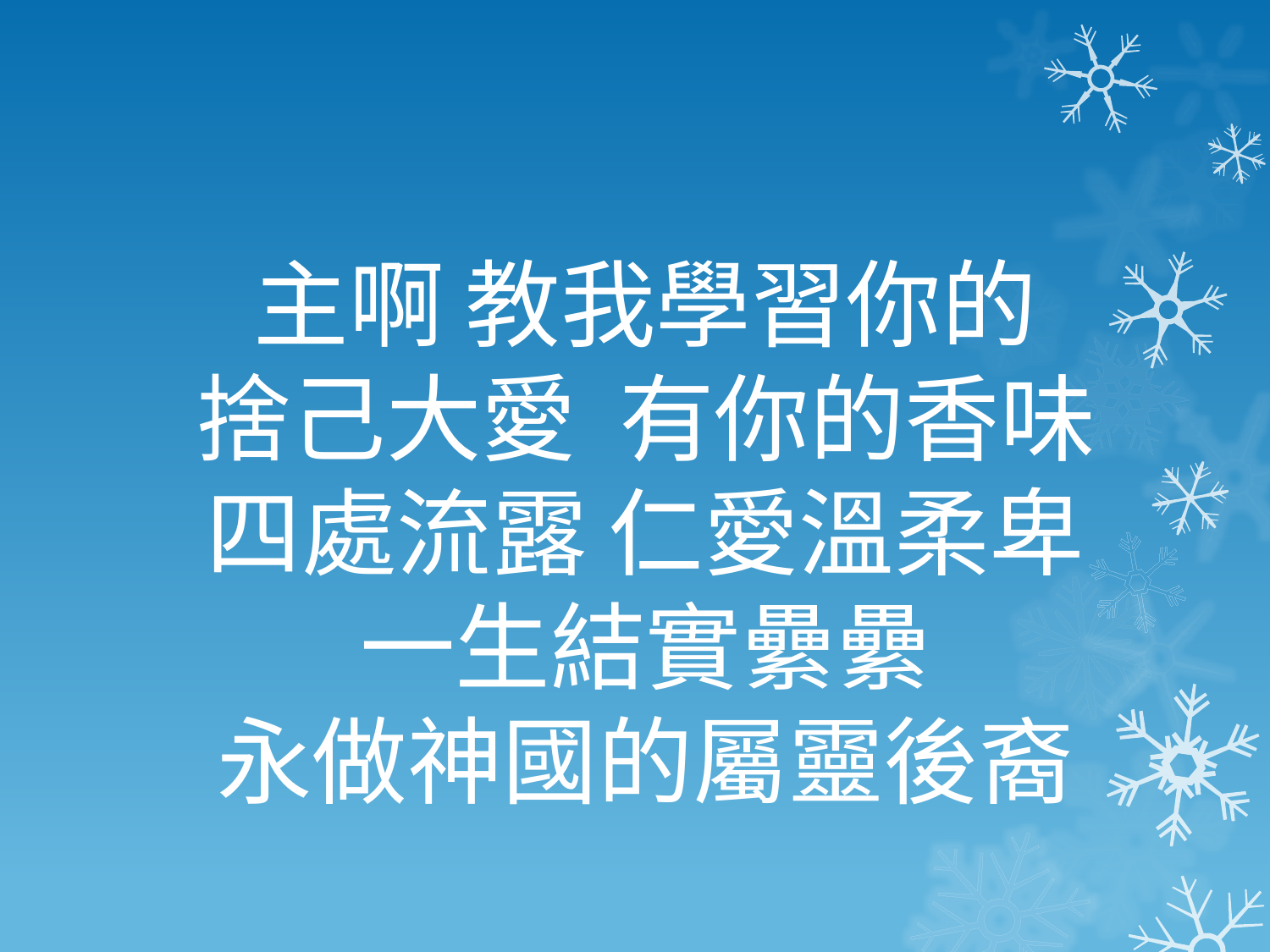

# 主啊 教我學習你的 捨己大愛  有你的香味 四處流露 仁愛溫柔卑 一生結實纍纍 永做神國的屬靈後裔